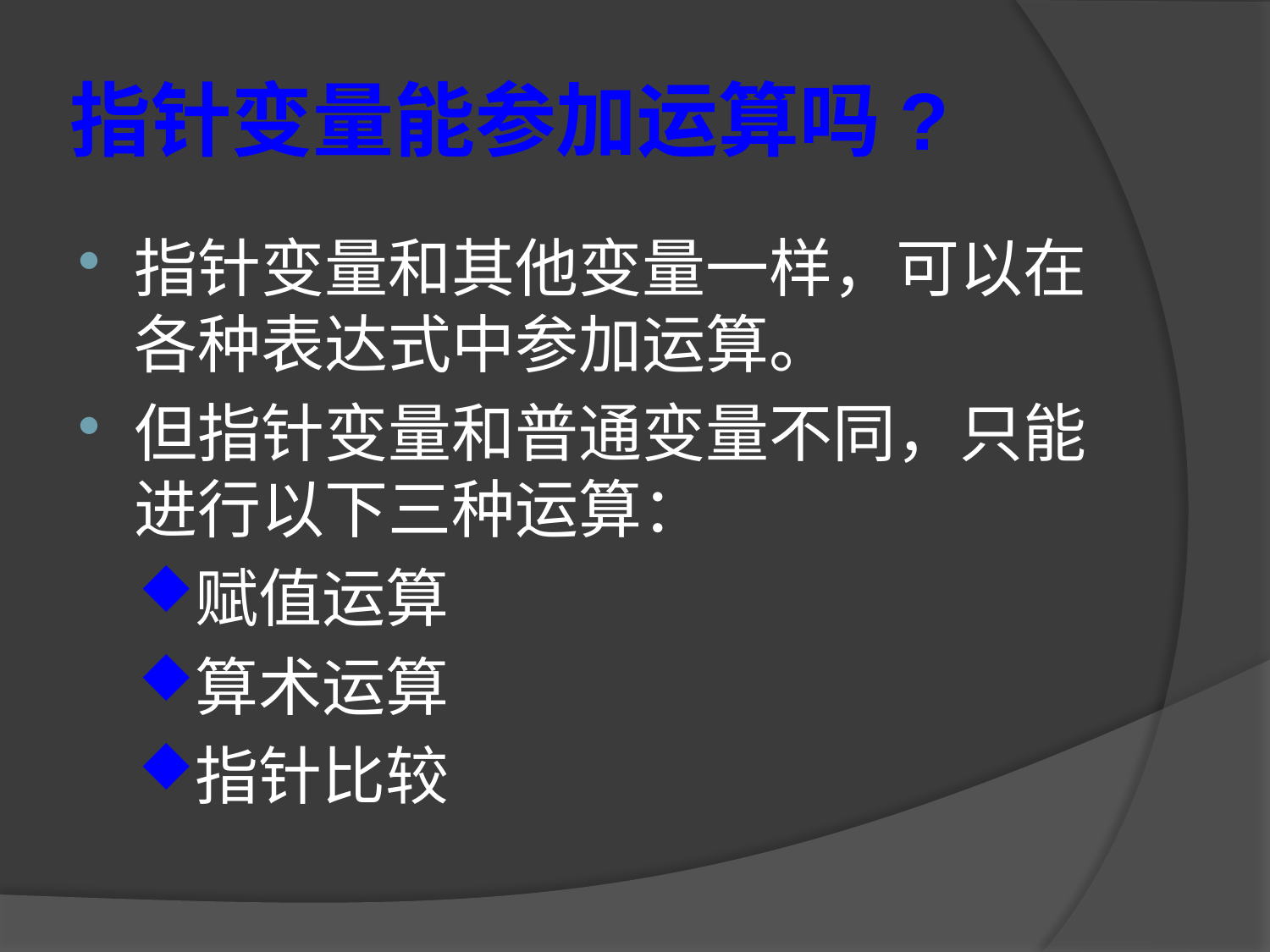

# 指针变量能参加运算吗?
指针变量和其他变量一样，可以在各种表达式中参加运算。
但指针变量和普通变量不同，只能进行以下三种运算：
赋值运算
算术运算
指针比较